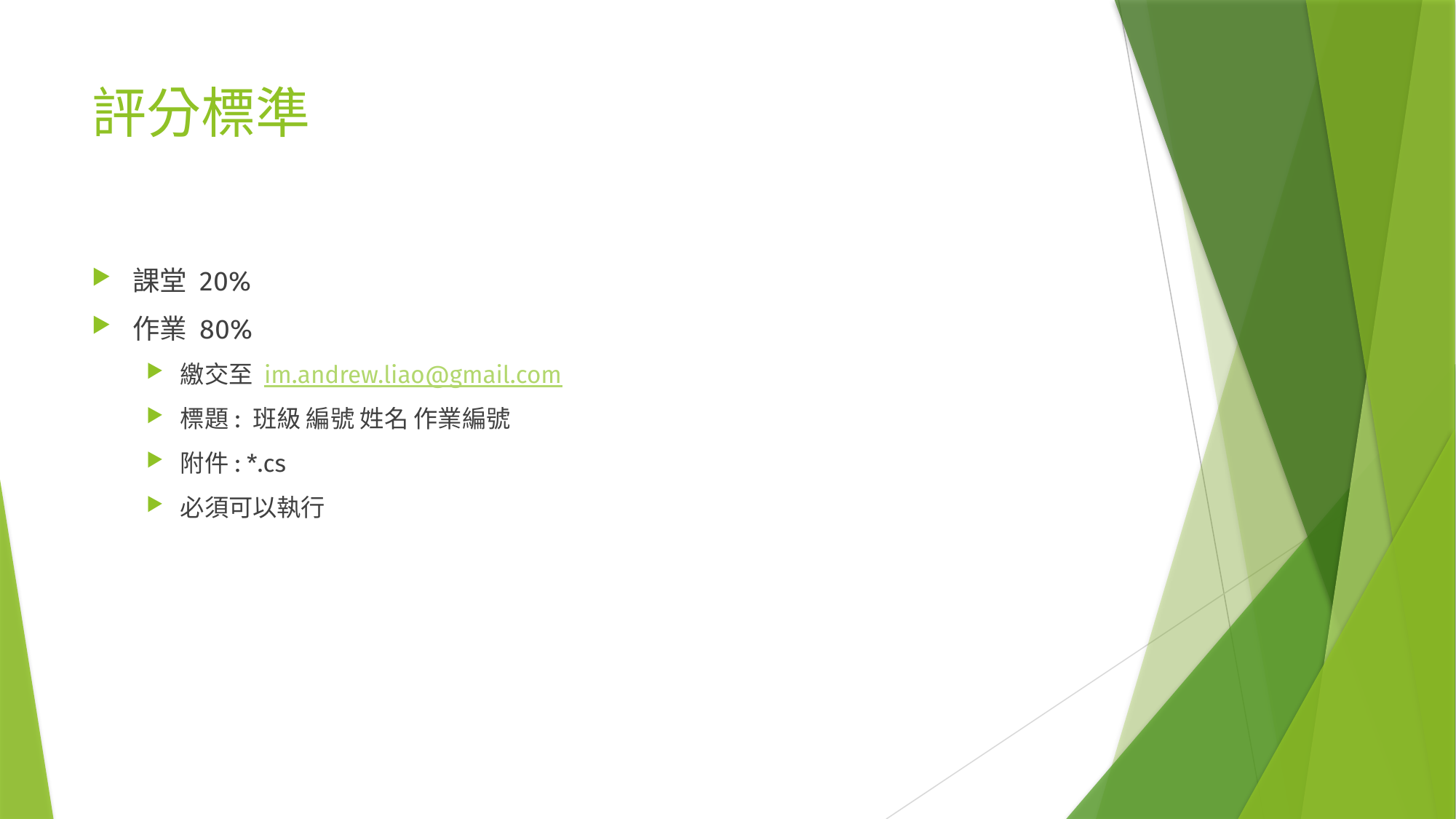

# 評分標準
課堂 20%
作業 80%
繳交至 im.andrew.liao@gmail.com
標題: 班級 編號 姓名 作業編號
附件: *.cs
必須可以執行